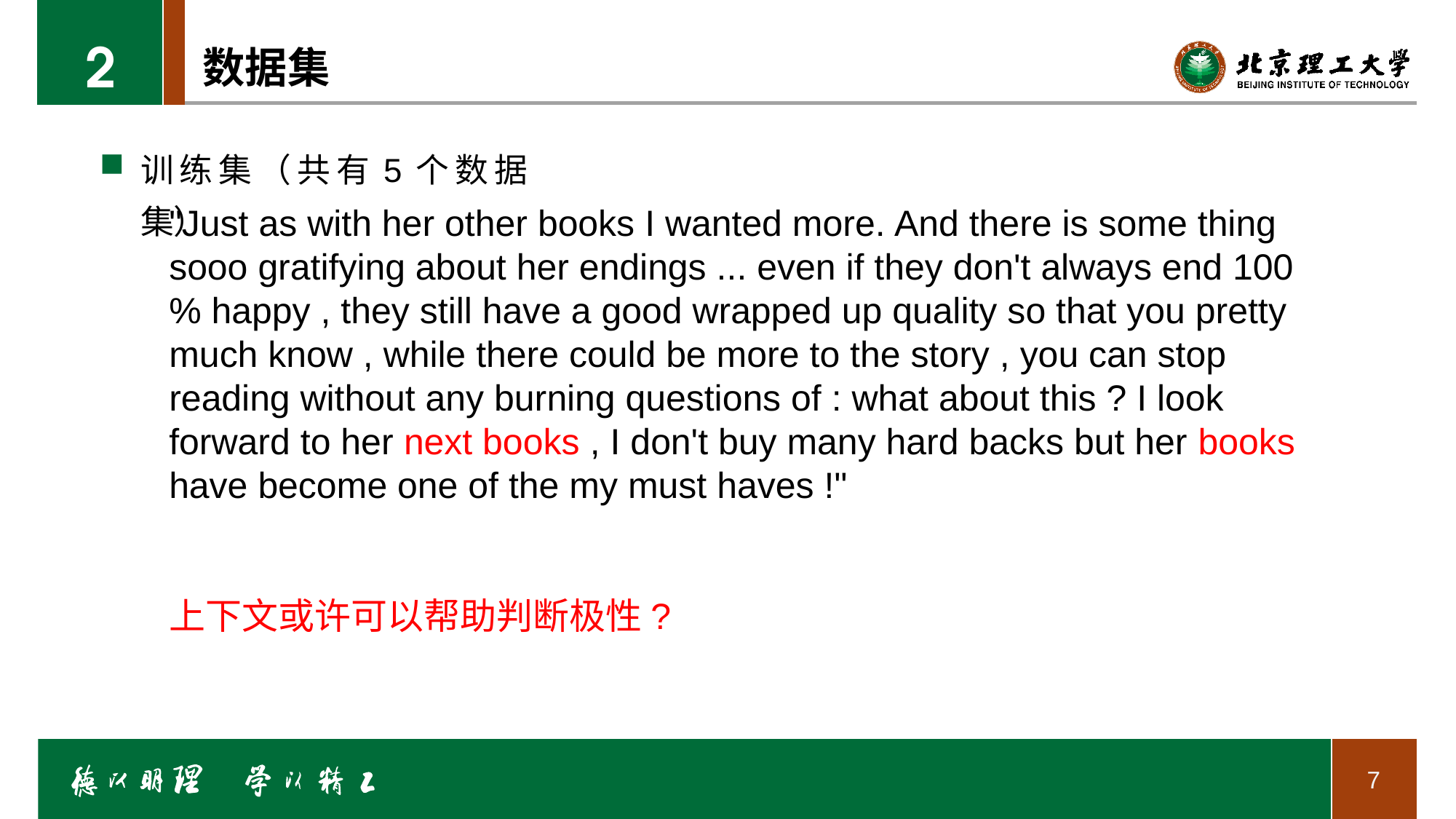

2
# 数据集
训练集（共有5个数据集）
"Just as with her other books I wanted more. And there is some thing sooo gratifying about her endings ... even if they don't always end 100 % happy , they still have a good wrapped up quality so that you pretty much know , while there could be more to the story , you can stop reading without any burning questions of : what about this ? I look forward to her next books , I don't buy many hard backs but her books have become one of the my must haves !"

上下文或许可以帮助判断极性?